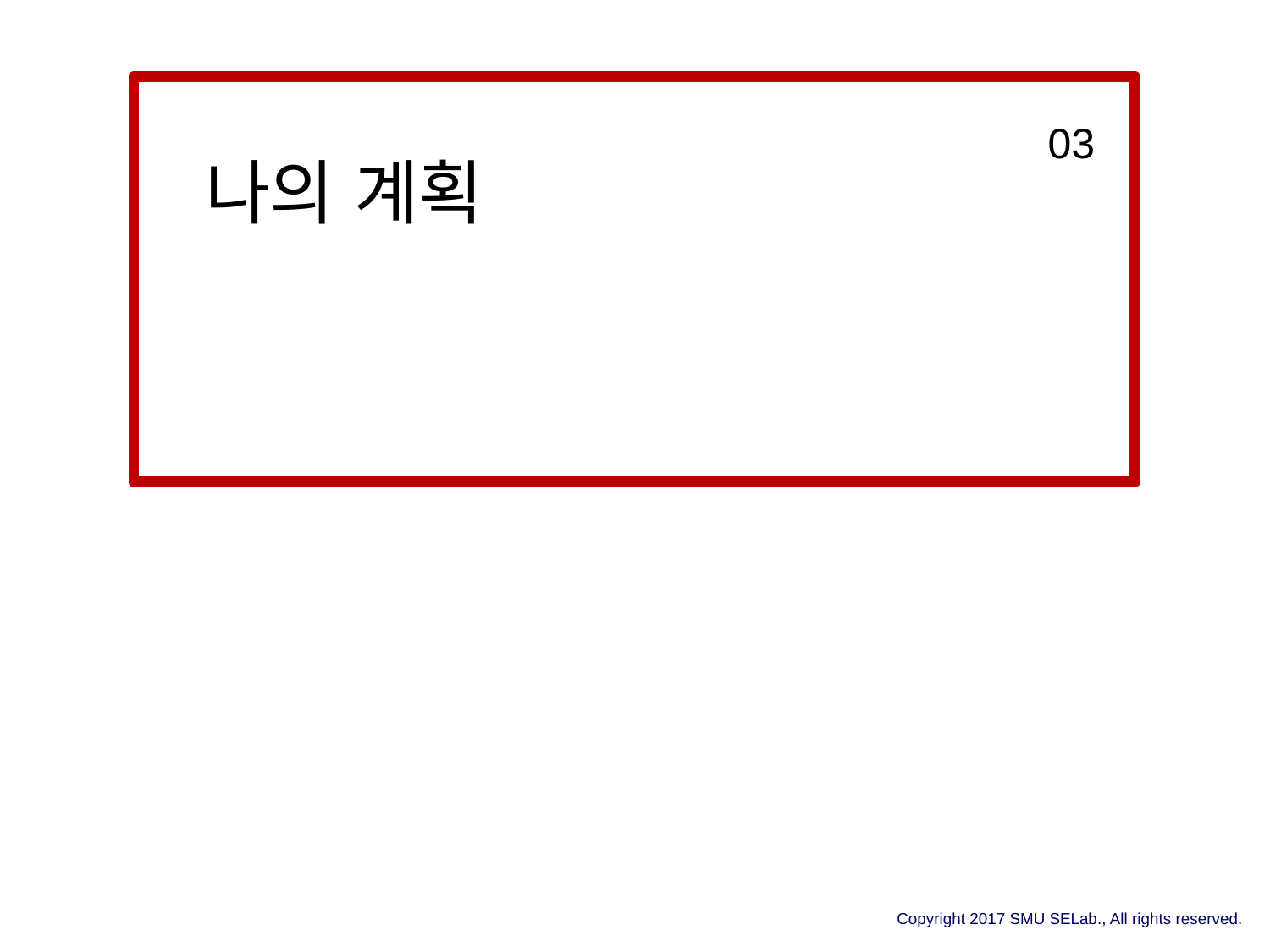

03
나의 계획
Copyright 2017 SMU SELab., All rights reserved.